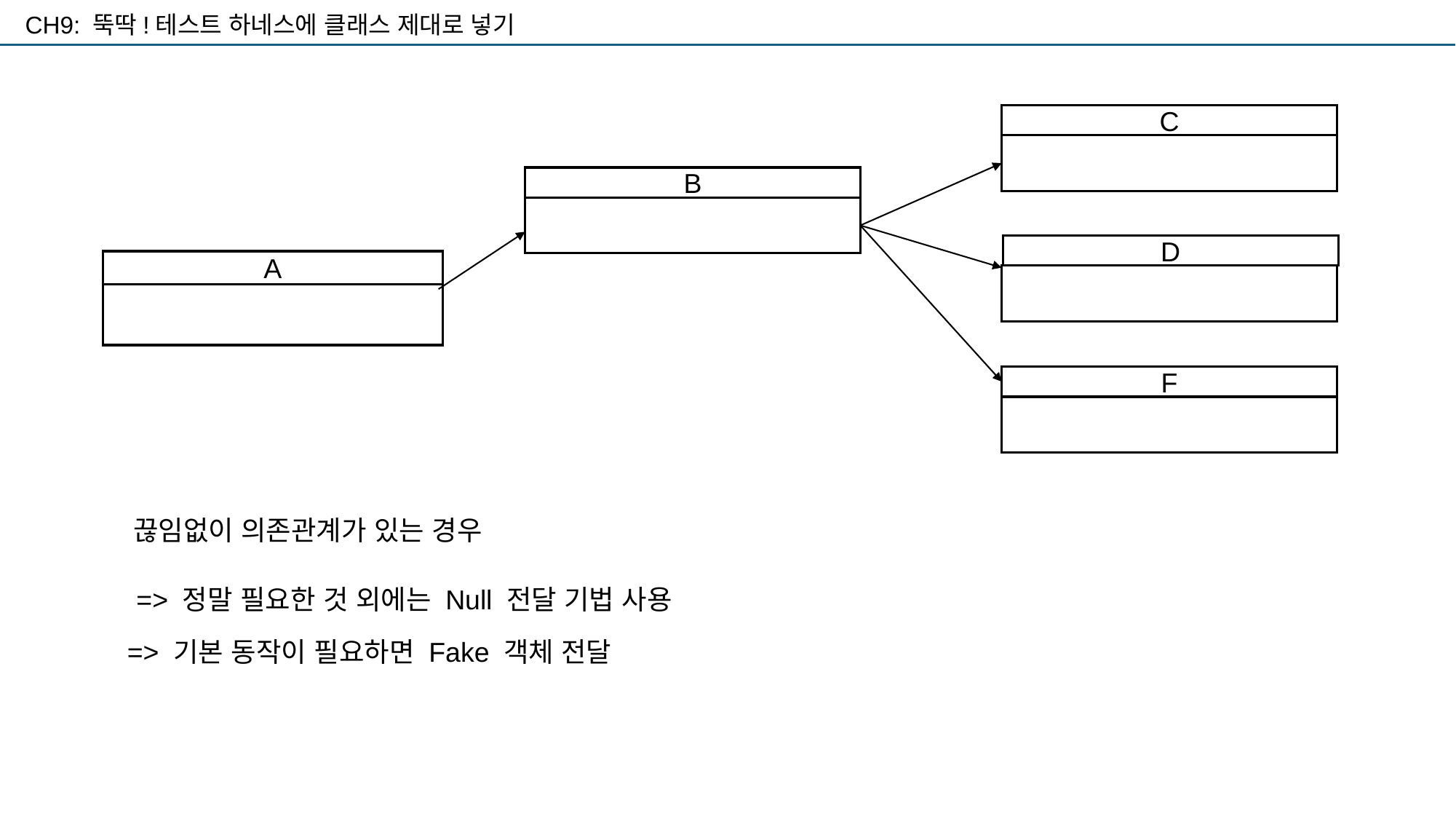

CH9: 뚝딱!테스트 하네스에 클래스 제대로 넣기
C

B

D

A

F

끊임없이 의존관계가 있는 경우
=> 정말 필요한 것 외에는 Null 전달 기법 사용
=> 기본 동작이 필요하면 Fake 객체 전달